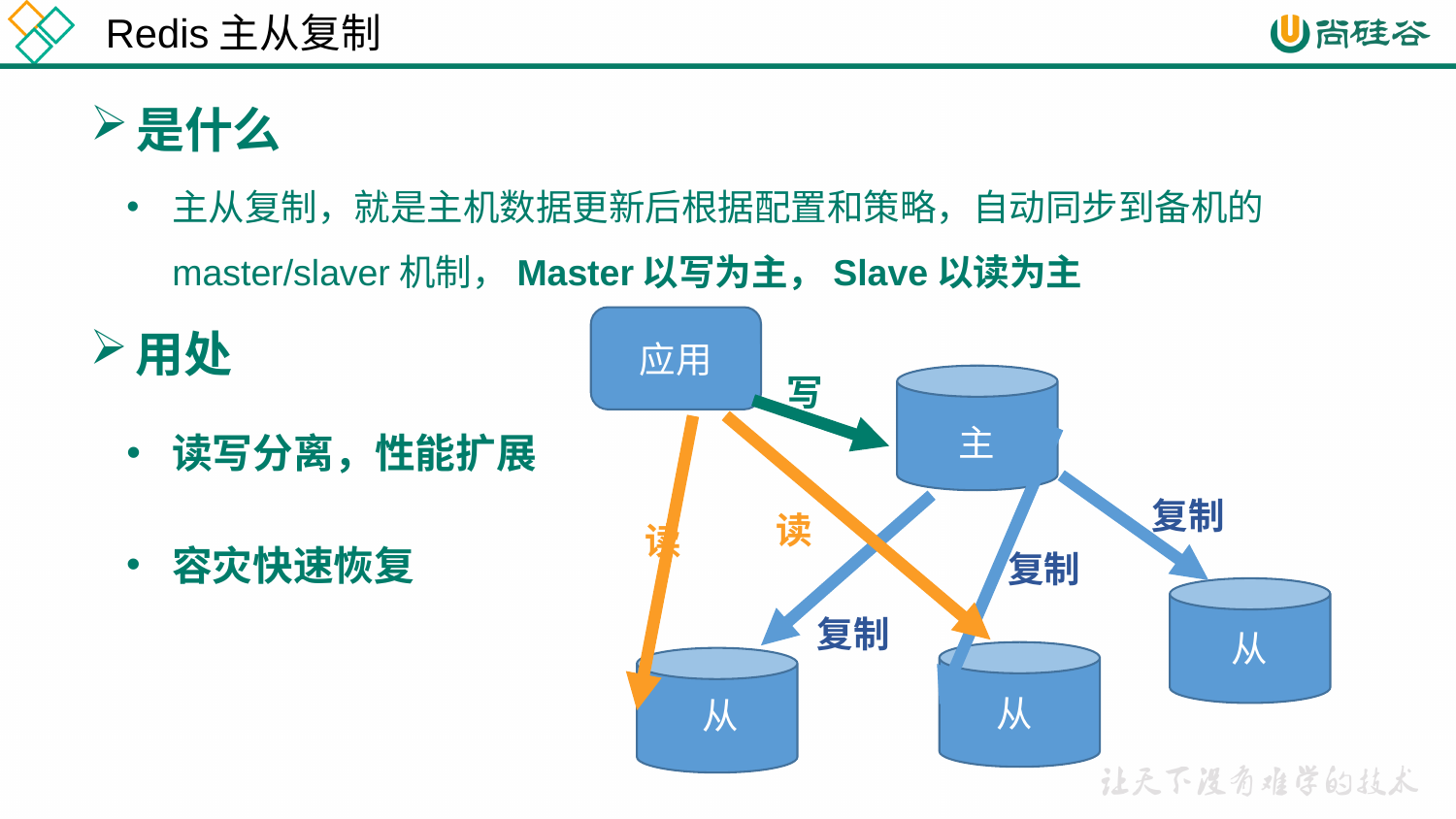

Redis主从复制
是什么
主从复制，就是主机数据更新后根据配置和策略，自动同步到备机的master/slaver机制，Master以写为主，Slave以读为主
用处
应用
写

读写分离，性能扩展
主
复制
读
读
容灾快速恢复
复制

复制
从

从
从